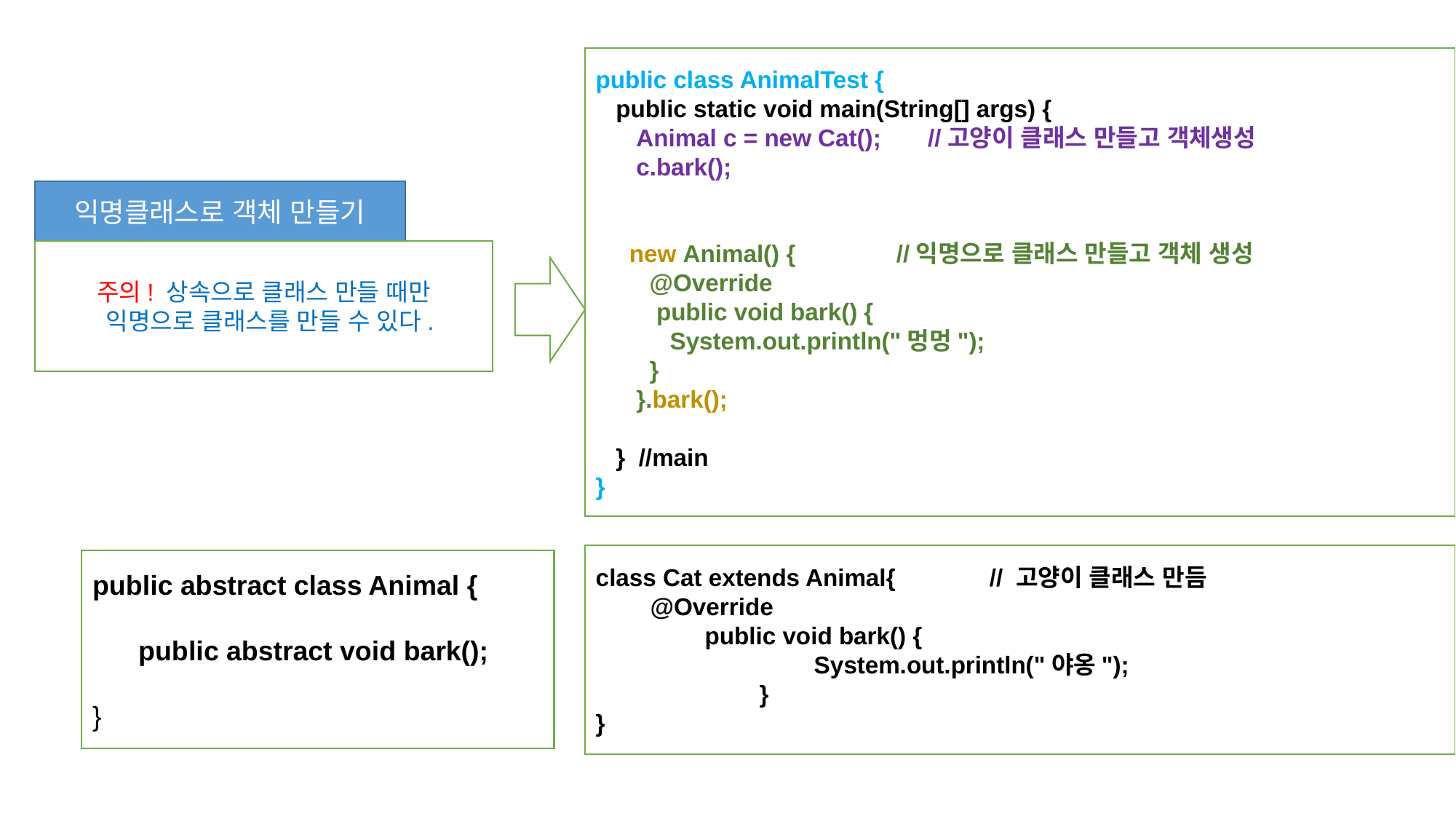

public class AnimalTest {
   public static void main(String[] args) {
      Animal c = new Cat();       //고양이 클래스 만들고 객체생성
      c.bark();

     new Animal() {               //익명으로 클래스 만들고 객체 생성
        @Override
         public void bark() {
           System.out.println("멍멍");
        }
      }.bark();

   }  //main
}
익명클래스로 객체 만들기
주의! 상속으로 클래스 만들 때만
 익명으로 클래스를 만들 수 있다.

class Cat extends Animal{              // 고양이 클래스 만듬
@Override
public void bark() {
	System.out.println("야옹");
	}
}
public abstract class Animal {

      public abstract void bark();

}